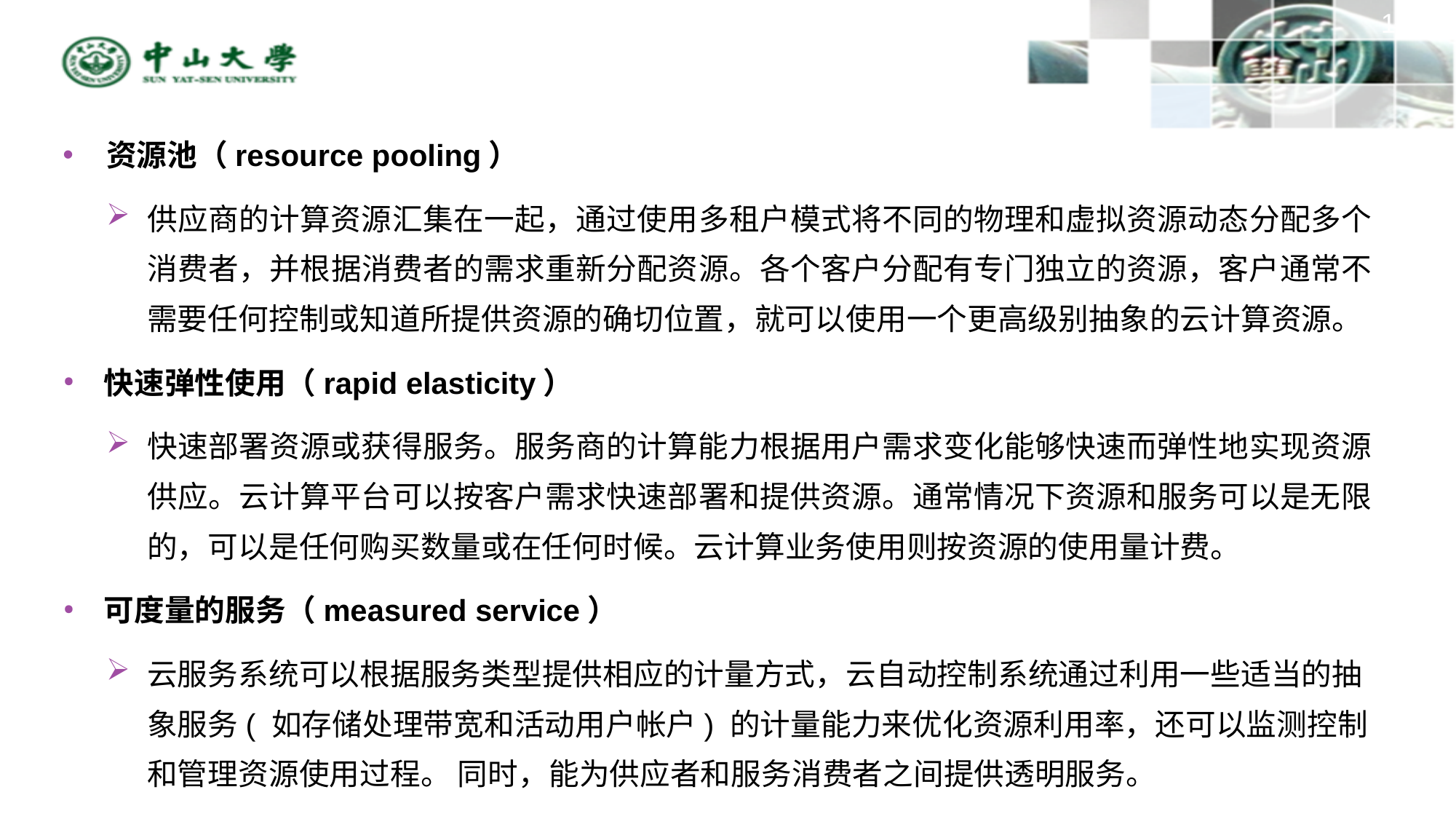

15
资源池（resource pooling）
供应商的计算资源汇集在一起，通过使用多租户模式将不同的物理和虚拟资源动态分配多个消费者，并根据消费者的需求重新分配资源。各个客户分配有专门独立的资源，客户通常不需要任何控制或知道所提供资源的确切位置，就可以使用一个更高级别抽象的云计算资源。
快速弹性使用（rapid elasticity）
快速部署资源或获得服务。服务商的计算能力根据用户需求变化能够快速而弹性地实现资源供应。云计算平台可以按客户需求快速部署和提供资源。通常情况下资源和服务可以是无限的，可以是任何购买数量或在任何时候。云计算业务使用则按资源的使用量计费。
可度量的服务（measured service）
云服务系统可以根据服务类型提供相应的计量方式，云自动控制系统通过利用一些适当的抽象服务( 如存储处理带宽和活动用户帐户) 的计量能力来优化资源利用率，还可以监测控制和管理资源使用过程。 同时，能为供应者和服务消费者之间提供透明服务。